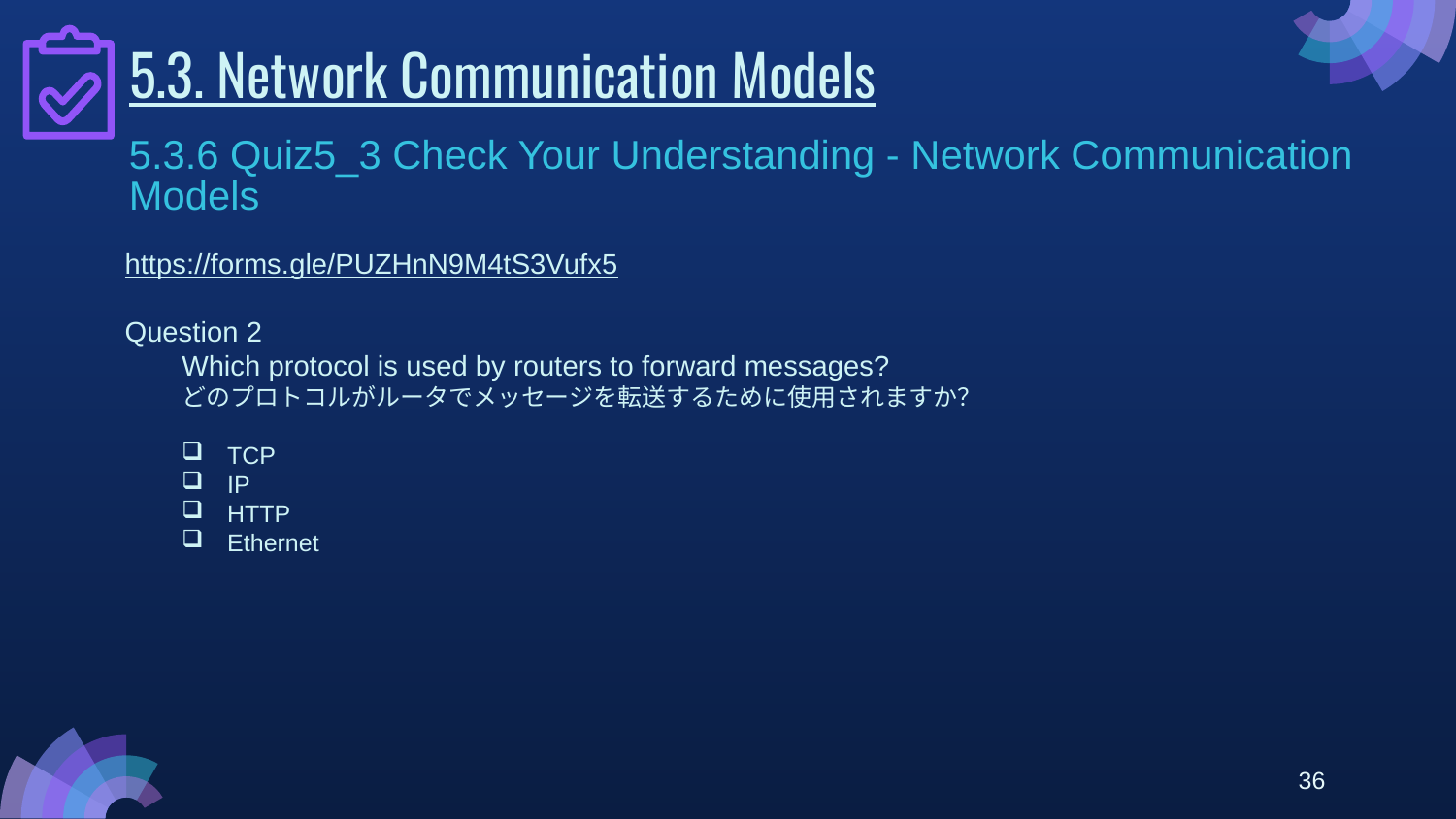

# 5.3. Network Communication Models
5.3.6 Quiz5_3 Check Your Understanding - Network Communication Models
https://forms.gle/PUZHnN9M4tS3Vufx5

Question 2
Which protocol is used by routers to forward messages?
どのプロトコルがルータでメッセージを転送するために使用されますか？

TCP
IP
HTTP
Ethernet
36